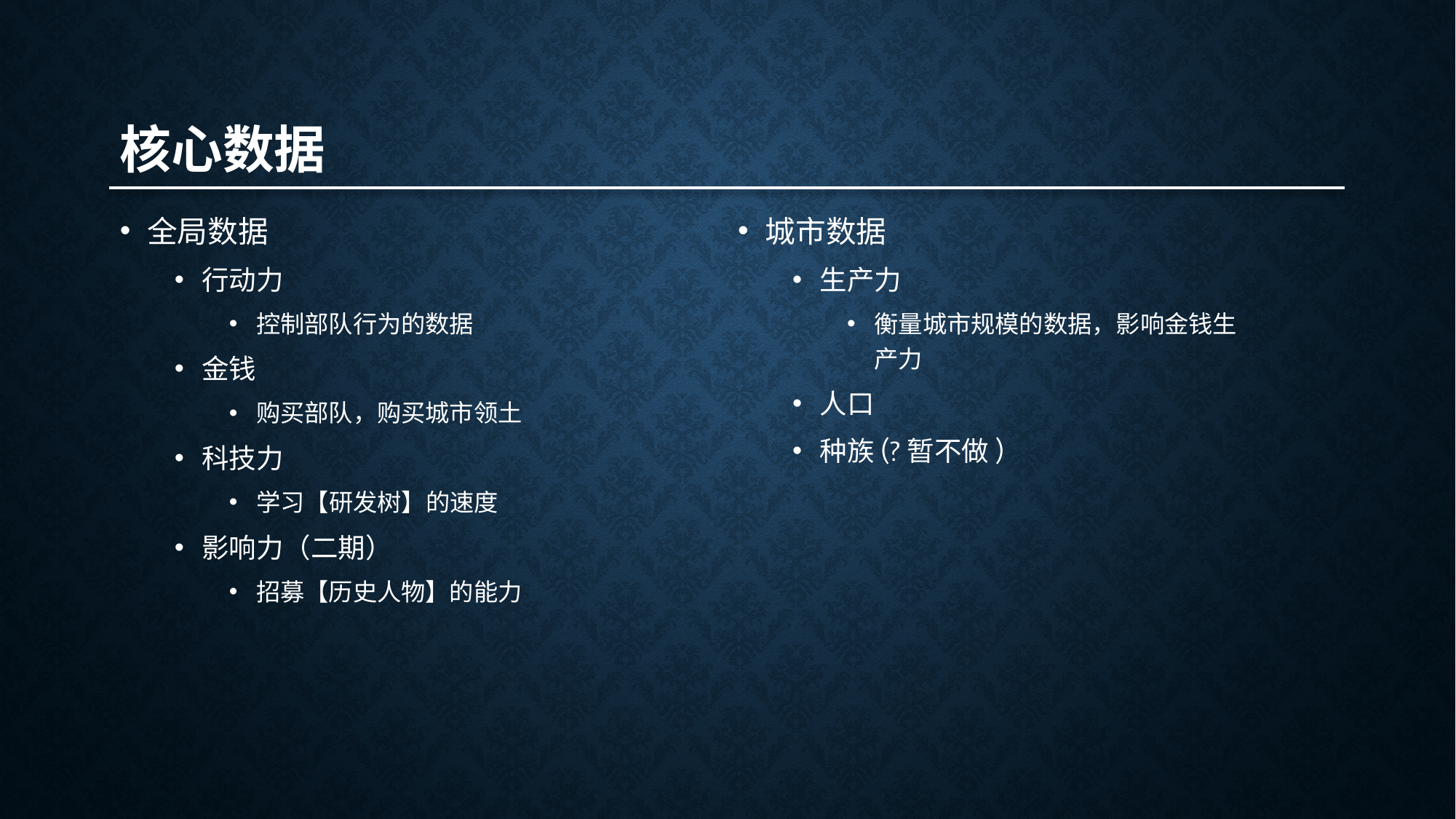

# 核心数据
城市数据
生产力
衡量城市规模的数据，影响金钱生产力
人口
种族(?暂不做)

全局数据
行动力
控制部队行为的数据
金钱
购买部队，购买城市领土
科技力
学习【研发树】的速度
影响力（二期）
招募【历史人物】的能力